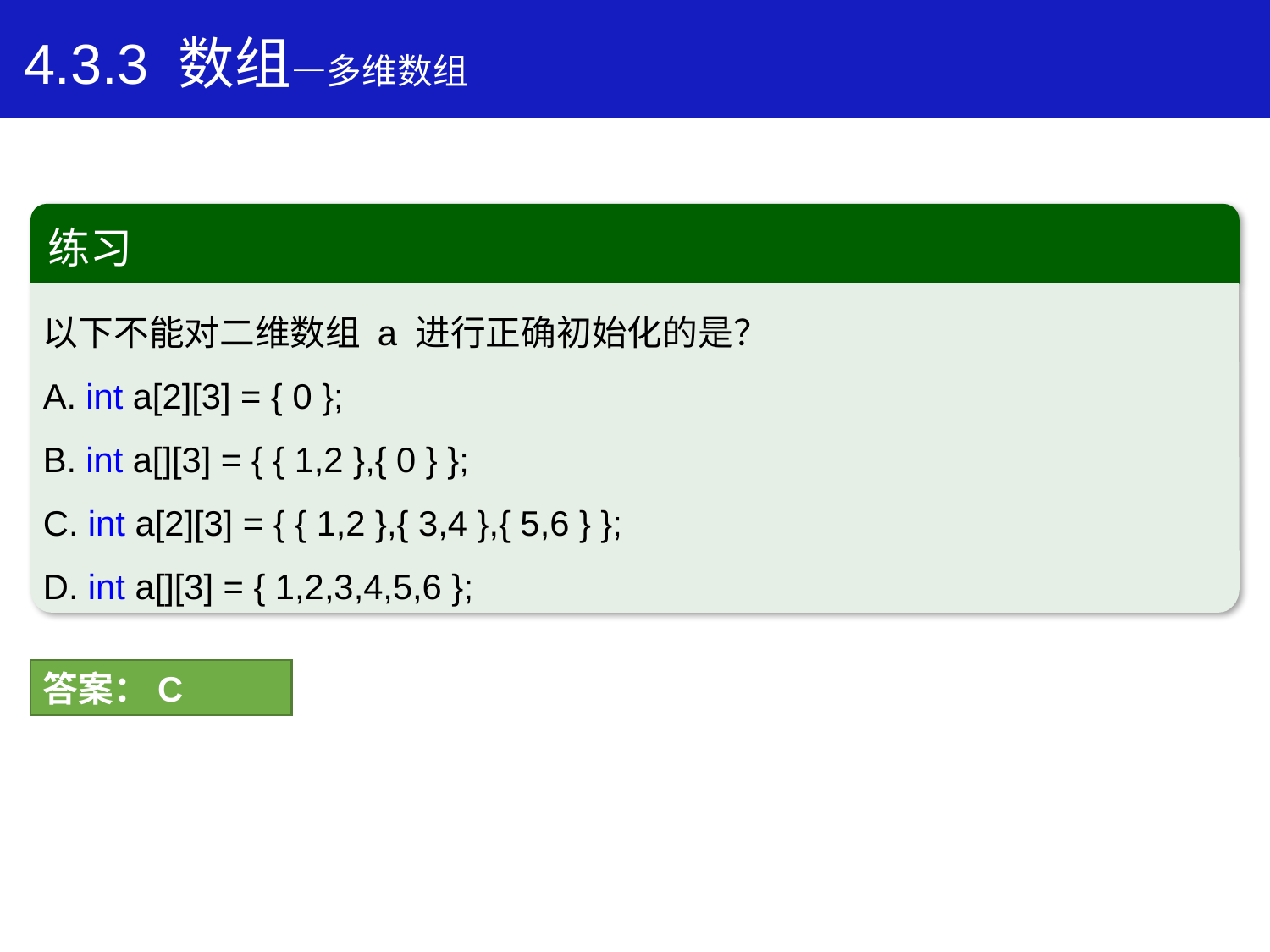

4.3.3 数组—多维数组
练习
以下不能对二维数组 a 进行正确初始化的是？
A. int a[2][3] = { 0 };
B. int a[][3] = { { 1,2 },{ 0 } };
C. int a[2][3] = { { 1,2 },{ 3,4 },{ 5,6 } };
D. int a[][3] = { 1,2,3,4,5,6 };
答案：C
61